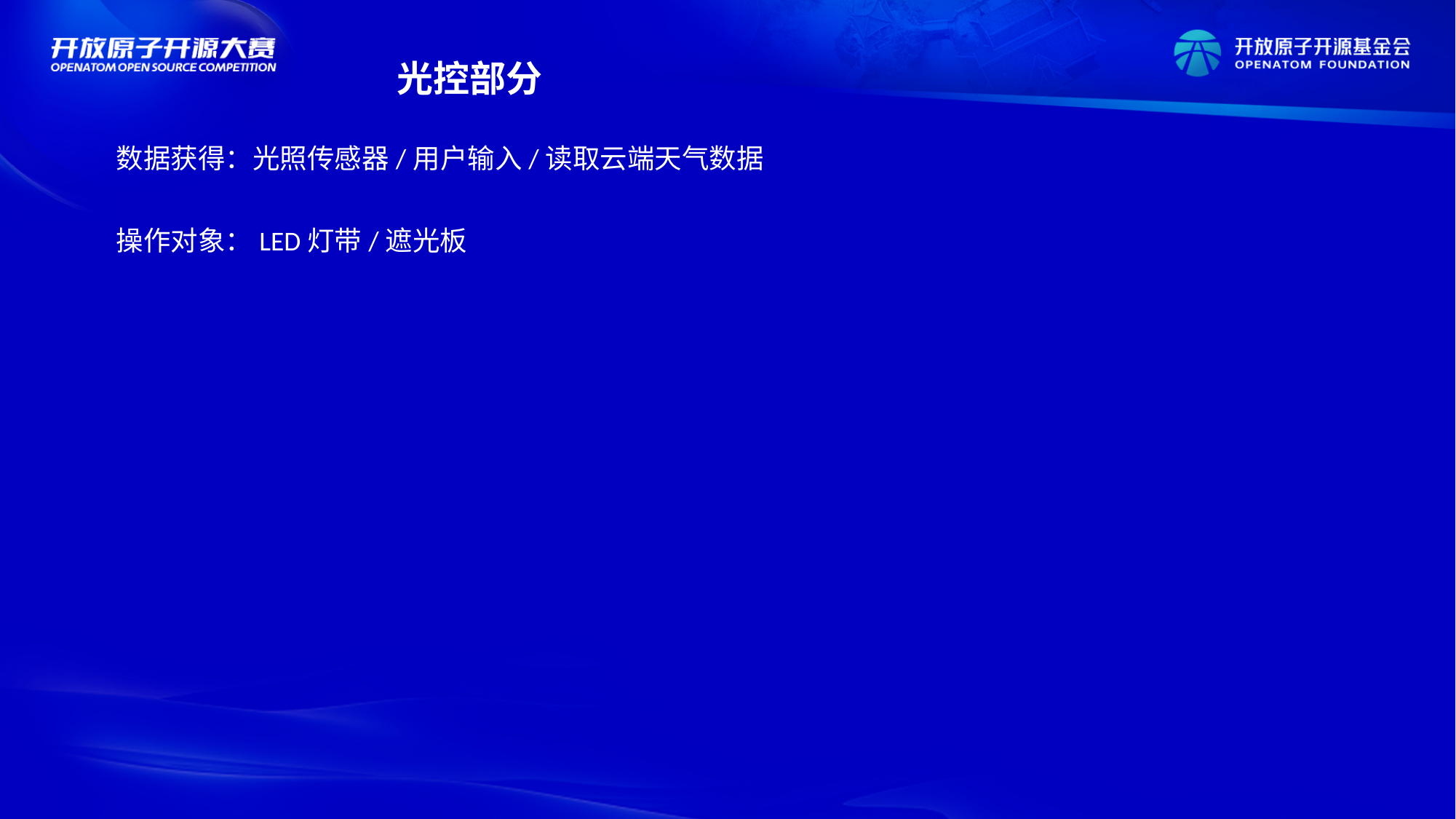

光控部分
数据获得：光照传感器/用户输入/读取云端天气数据
操作对象：LED灯带/遮光板